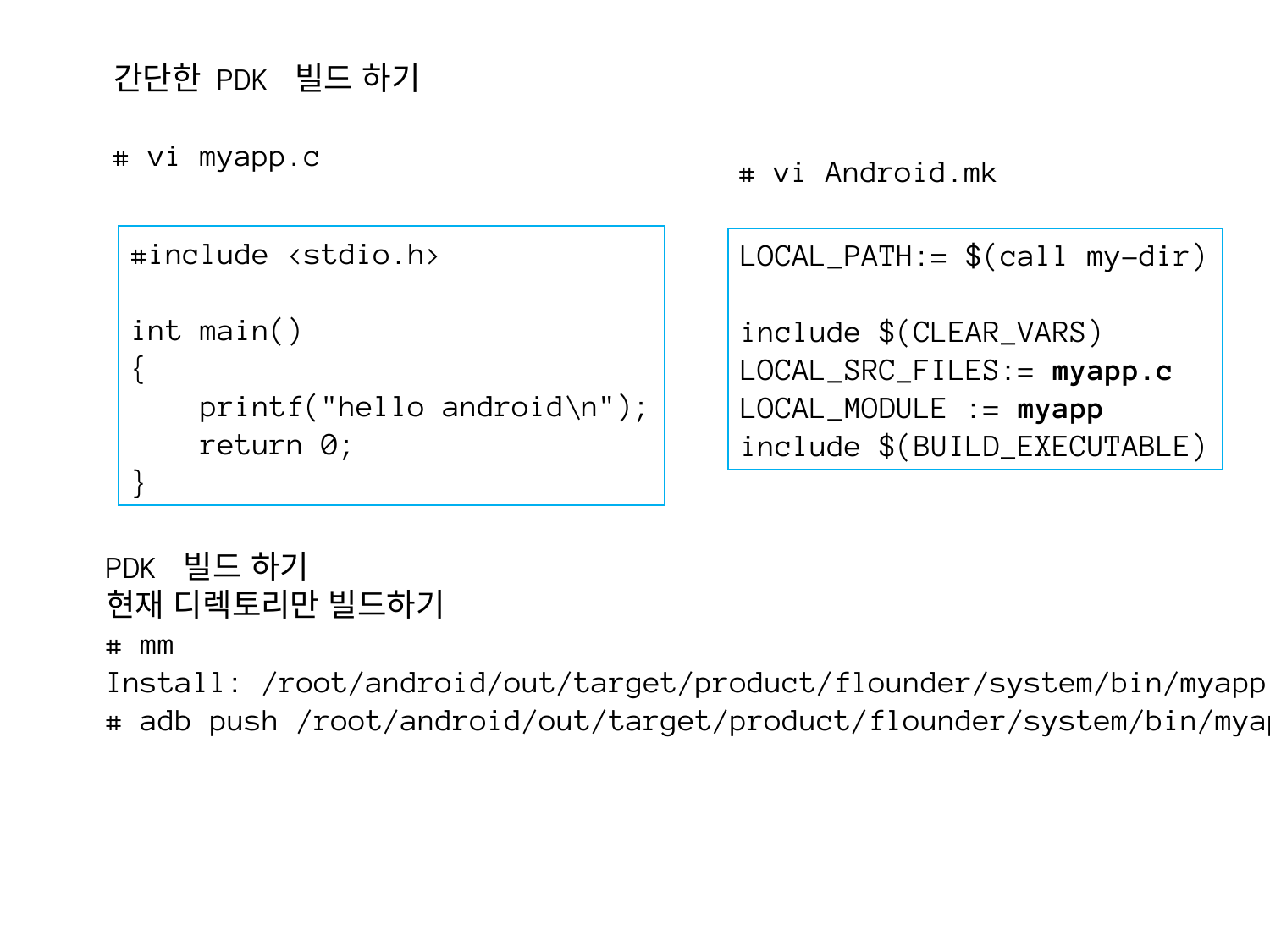

간단한 PDK 빌드 하기

# vi myapp.c

# vi Android.mk
#include <stdio.h>

int main()
{
    printf("hello android\n");
    return 0;
}
LOCAL_PATH:= $(call my-dir)

include $(CLEAR_VARS)
LOCAL_SRC_FILES:= myapp.c
LOCAL_MODULE := myapp
include $(BUILD_EXECUTABLE)
PDK 빌드 하기
현재 디렉토리만 빌드하기
# mm
Install: /root/android/out/target/product/flounder/system/bin/myapp
# adb push /root/android/out/target/product/flounder/system/bin/myapp /data